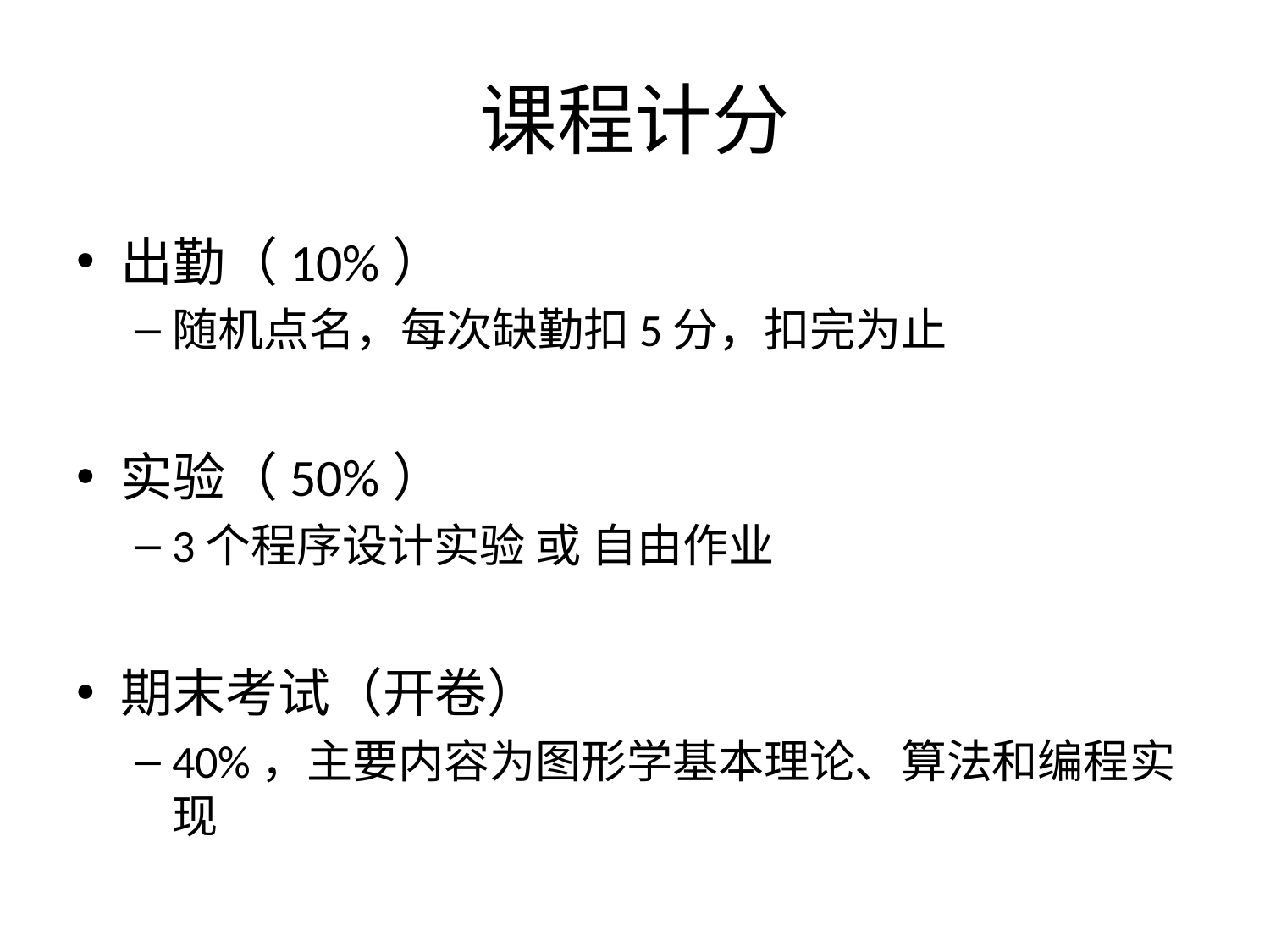

# 课程计分
出勤（10%）
随机点名，每次缺勤扣5分，扣完为止

实验（50%）
3个程序设计实验 或 自由作业

期末考试（开卷）
40%，主要内容为图形学基本理论、算法和编程实现